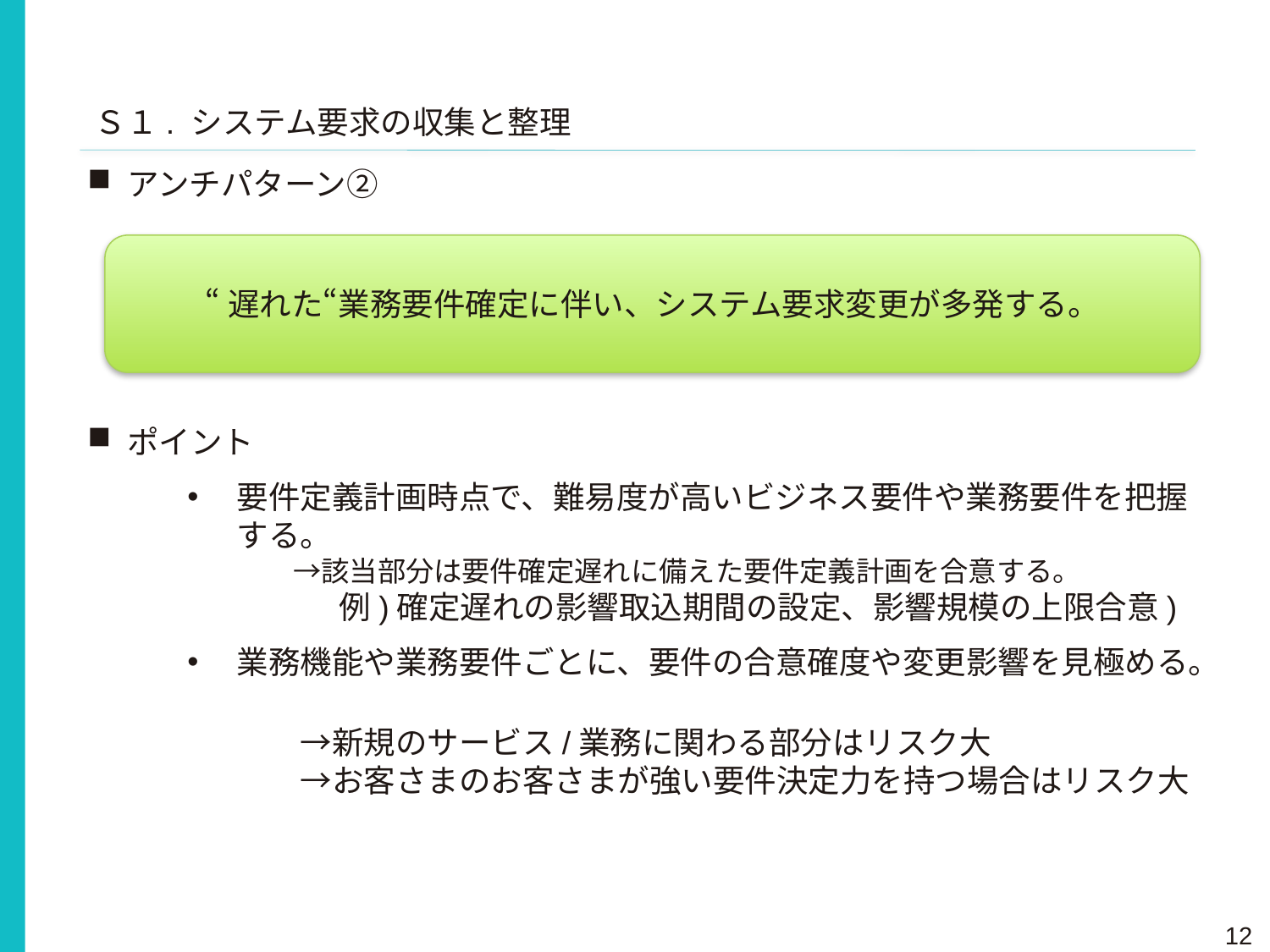

Ｓ１. システム要求の収集と整理
アンチパターン②
“遅れた“業務要件確定に伴い、システム要求変更が多発する。
ポイント

要件定義計画時点で、難易度が高いビジネス要件や業務要件を把握する。
　　→該当部分は要件確定遅れに備えた要件定義計画を合意する。
　　　 例)確定遅れの影響取込期間の設定、影響規模の上限合意)

業務機能や業務要件ごとに、要件の合意確度や変更影響を見極める。
　　→新規のサービス/業務に関わる部分はリスク大
　　→お客さまのお客さまが強い要件決定力を持つ場合はリスク大

12